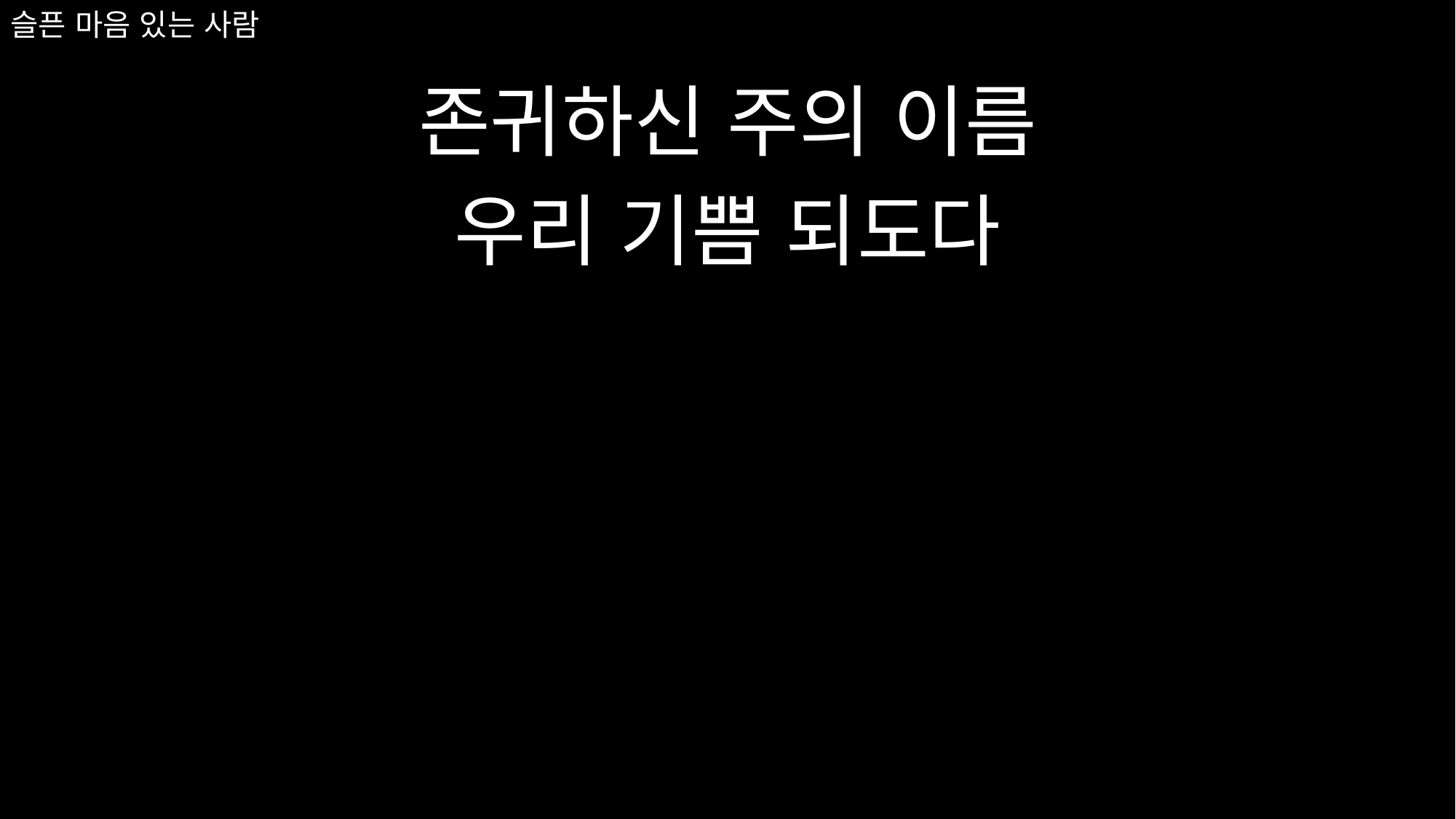

존귀하신 주의 이름
우리 기쁨 되도다

# 슬픈 마음 있는 사람